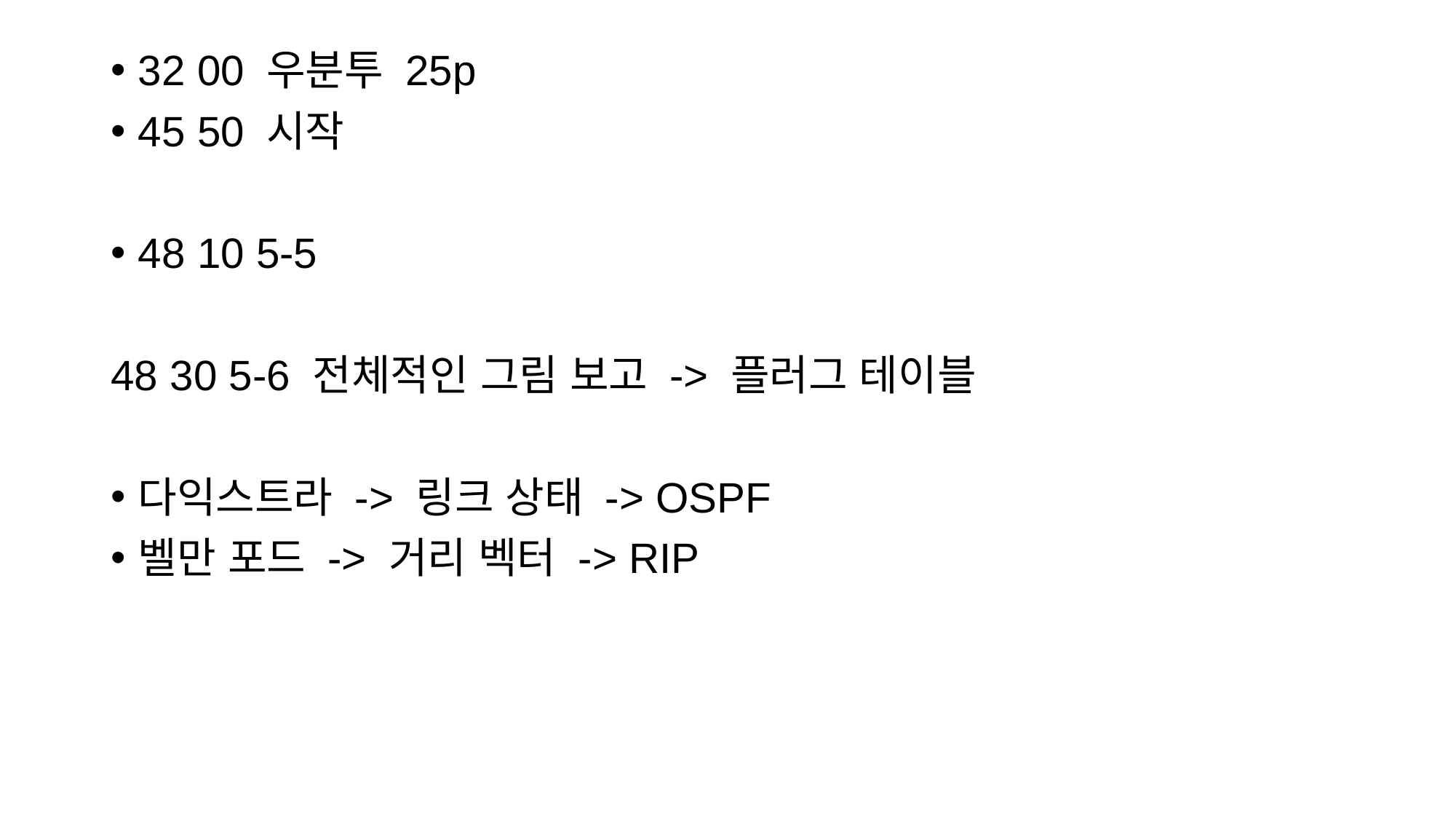

32 00 우분투 25p
45 50 시작

48 10 5-5

48 30 5-6 전체적인 그림 보고 -> 플러그 테이블

다익스트라 -> 링크 상태 -> OSPF
벨만 포드 -> 거리 벡터 -> RIP